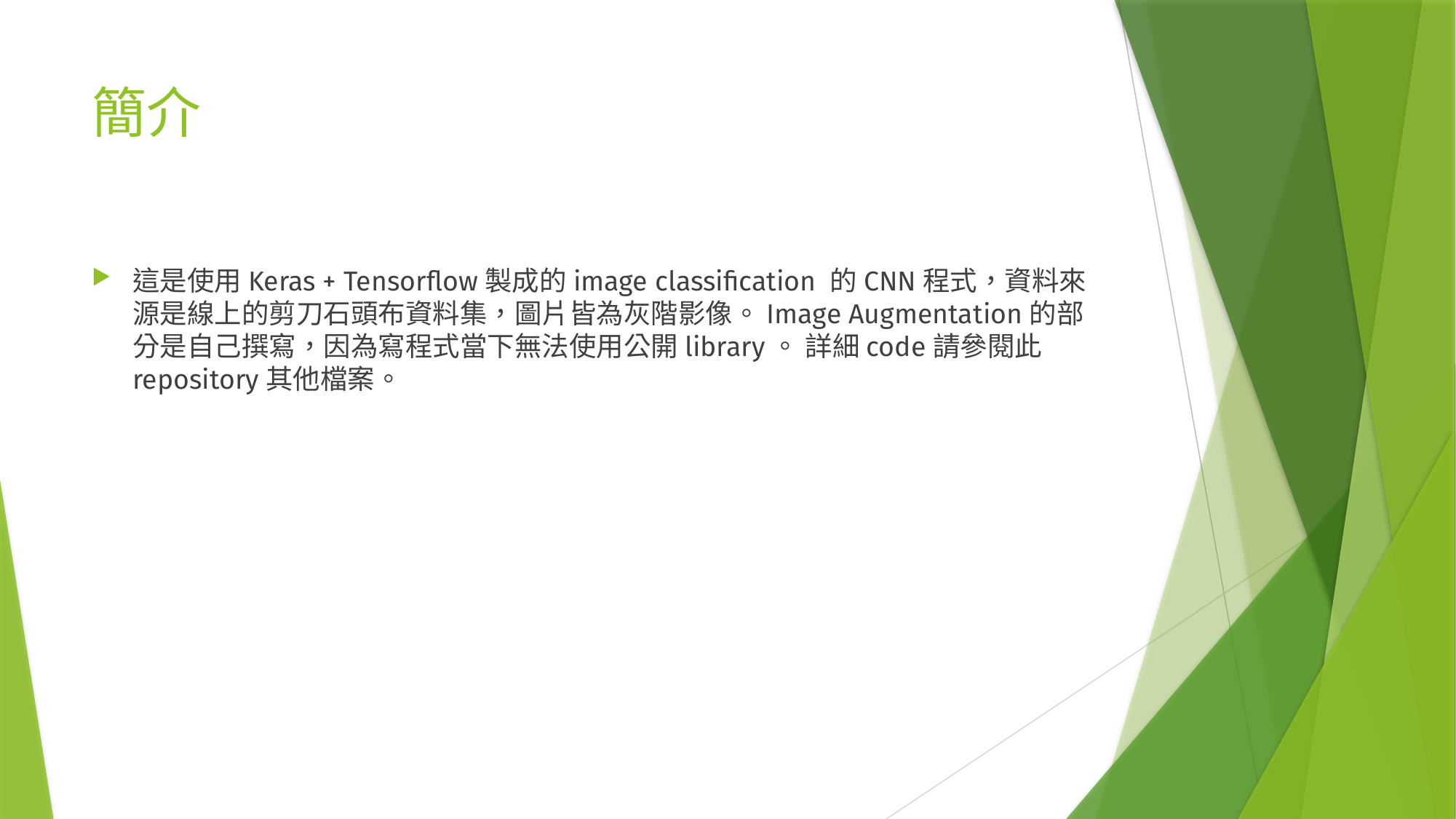

# 簡介
這是使用Keras + Tensorflow製成的image classification 的CNN程式，資料來源是線上的剪刀石頭布資料集，圖片皆為灰階影像。Image Augmentation的部分是自己撰寫，因為寫程式當下無法使用公開library。 詳細code請參閱此repository其他檔案。